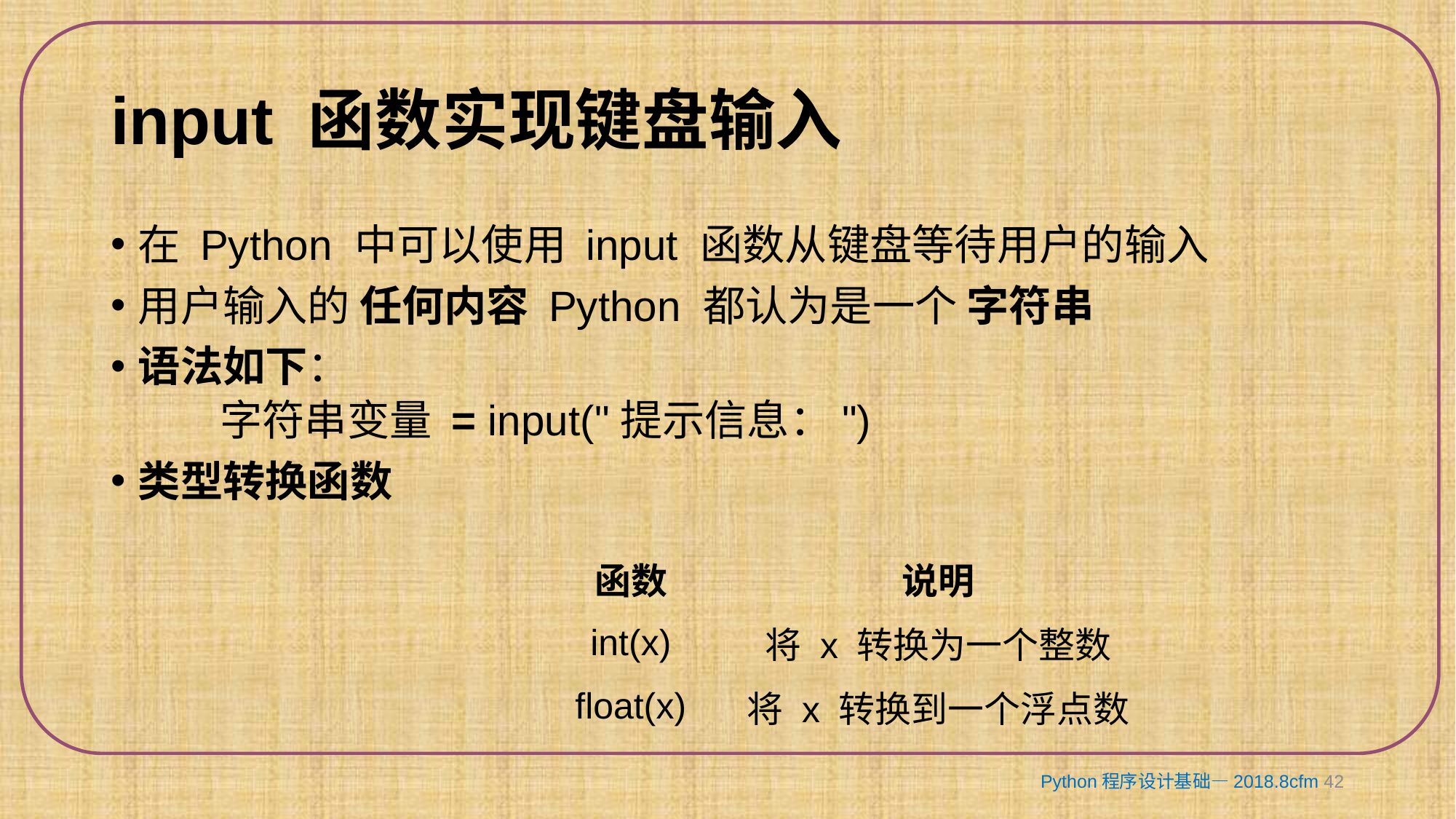

# input 函数实现键盘输入
在 Python 中可以使用 input 函数从键盘等待用户的输入
用户输入的 任何内容 Python 都认为是一个 字符串
语法如下：
字符串变量 = input("提示信息：")
类型转换函数

| 函数 | 说明 |
| --- | --- |
| int(x) | 将 x 转换为一个整数 |
| float(x) | 将 x 转换到一个浮点数 |
Python程序设计基础—2018.8cfm 42